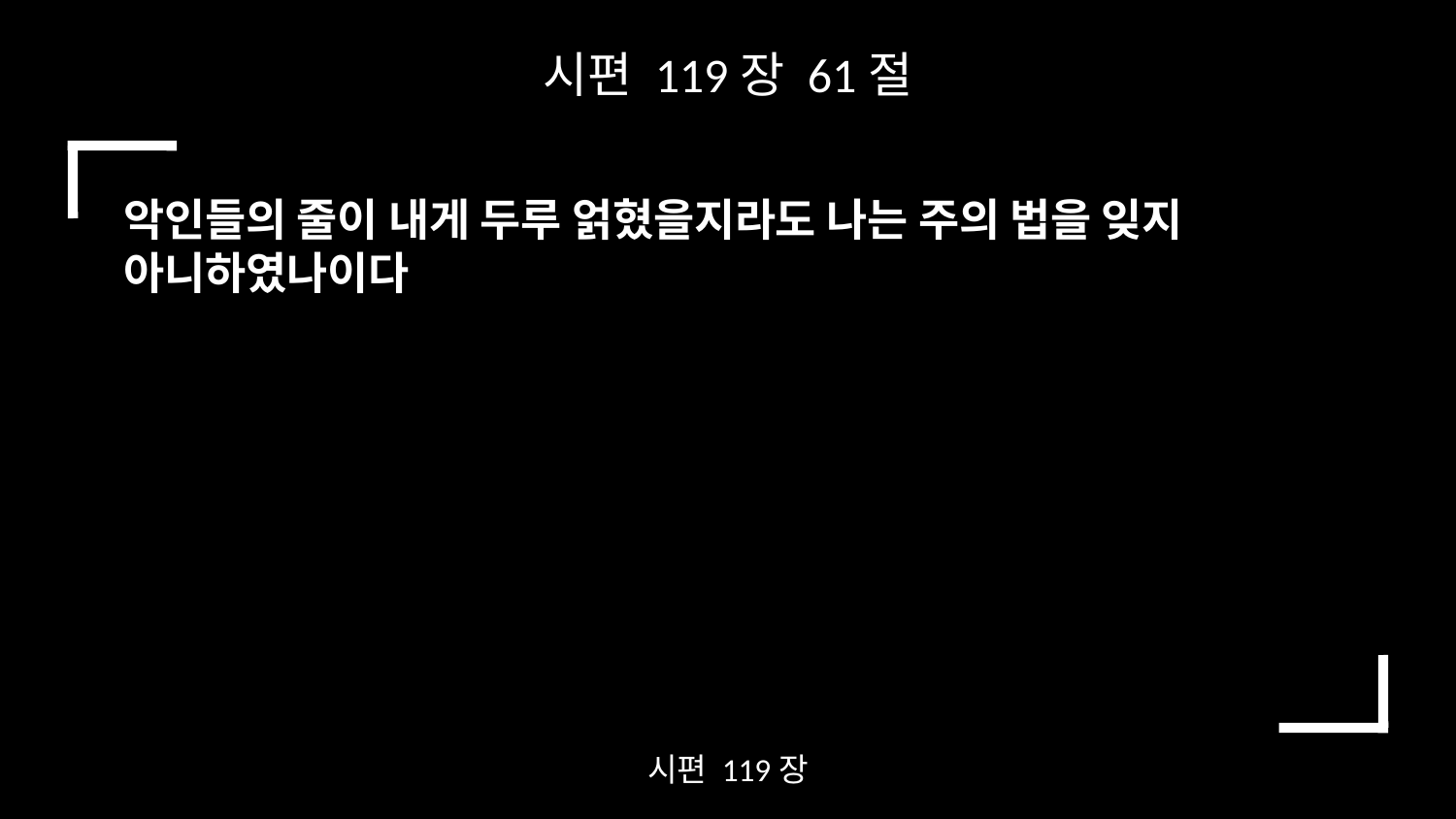

시편 119장 61절

악인들의 줄이 내게 두루 얽혔을지라도 나는 주의 법을 잊지 아니하였나이다

시편 119장